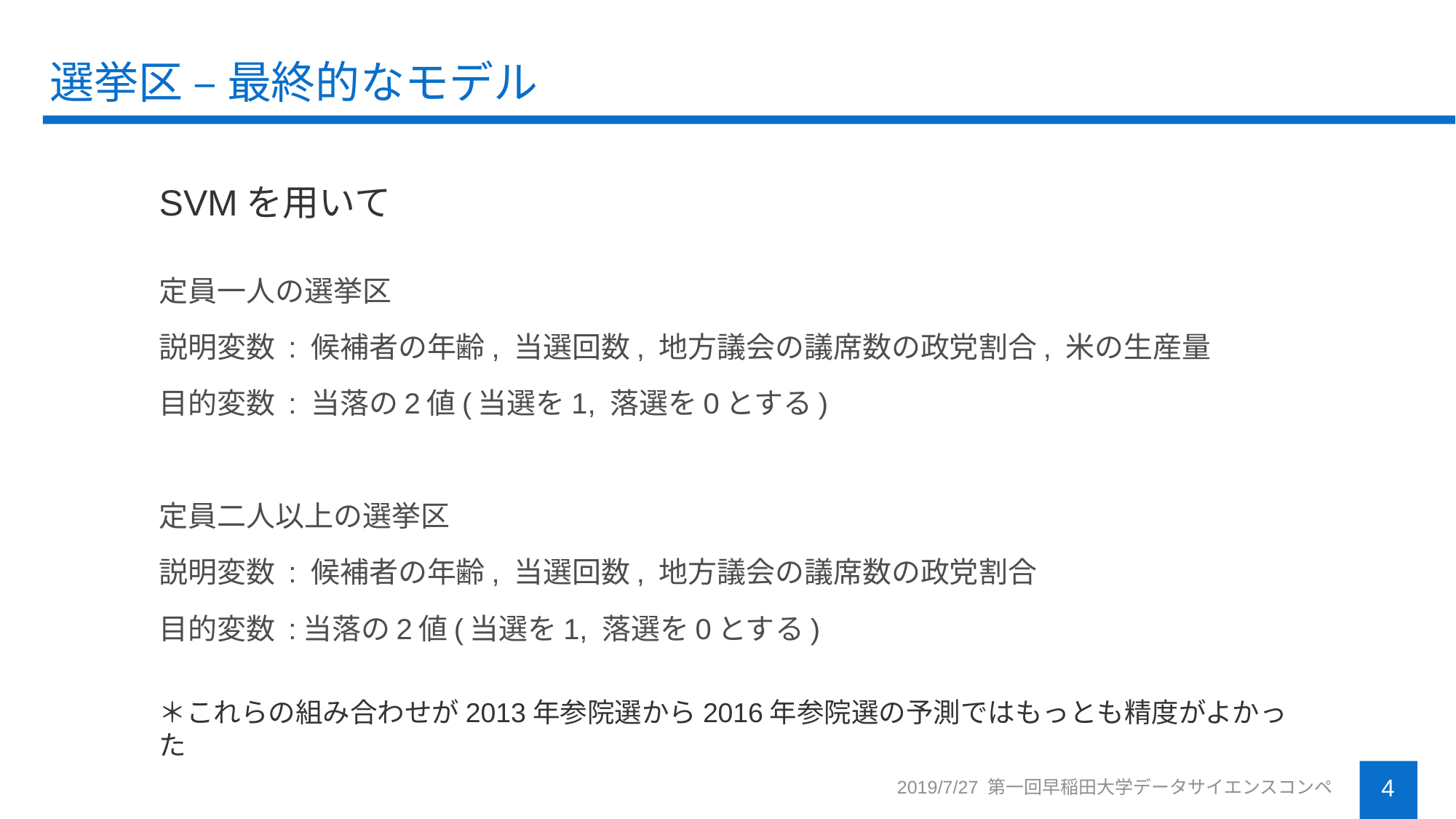

# 選挙区 – 最終的なモデル
SVMを用いて
定員一人の選挙区
説明変数 : 候補者の年齢, 当選回数, 地方議会の議席数の政党割合, 米の生産量
目的変数 : 当落の2値(当選を1, 落選を0とする)

定員二人以上の選挙区
説明変数 : 候補者の年齢, 当選回数, 地方議会の議席数の政党割合
目的変数 :当落の2値(当選を1, 落選を0とする)

＊これらの組み合わせが2013年参院選から2016年参院選の予測ではもっとも精度がよかった
2019/7/27 第一回早稲田大学データサイエンスコンペ
4